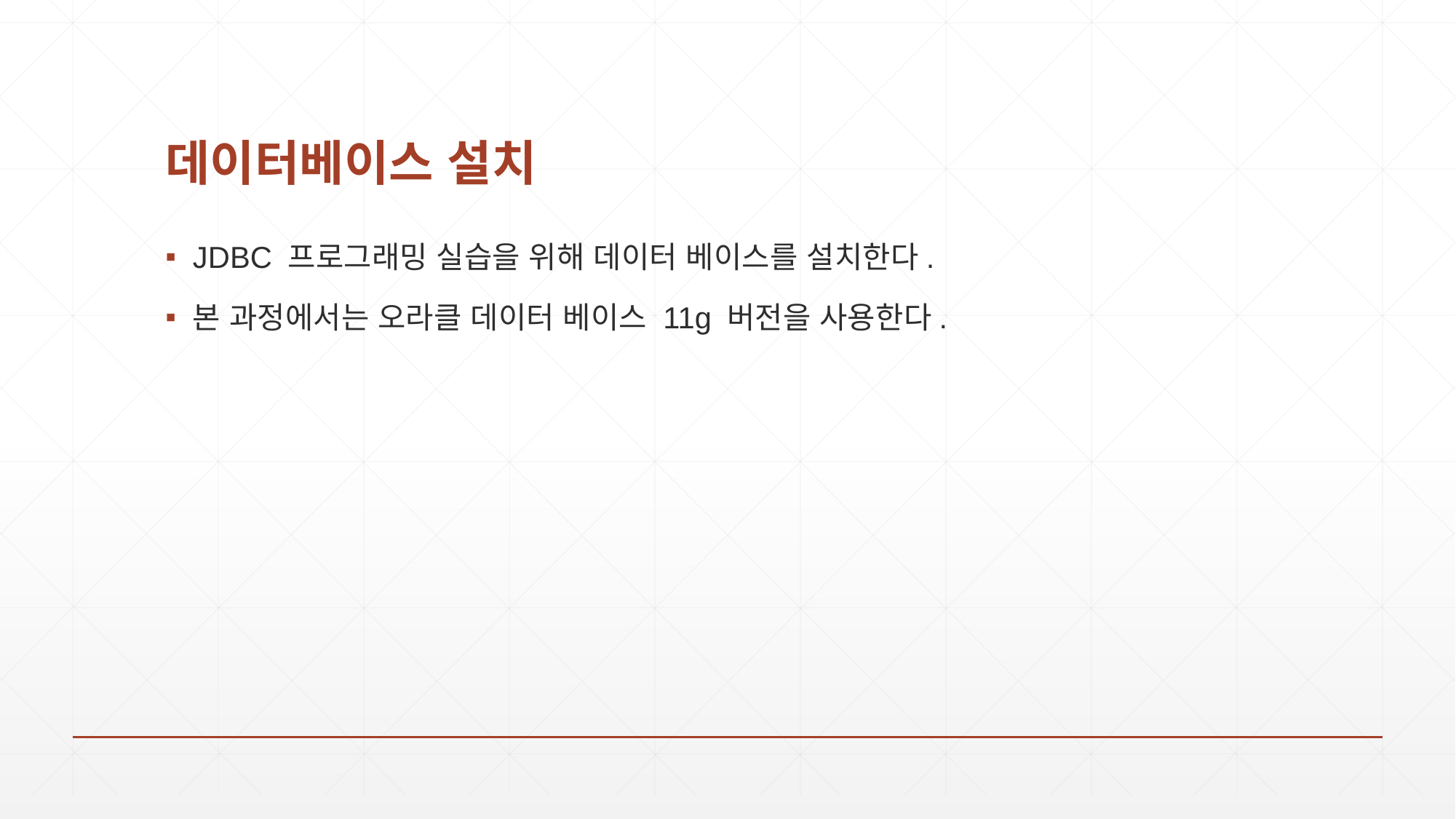

# 데이터베이스 설치
JDBC 프로그래밍 실습을 위해 데이터 베이스를 설치한다.
본 과정에서는 오라클 데이터 베이스 11g 버전을 사용한다.